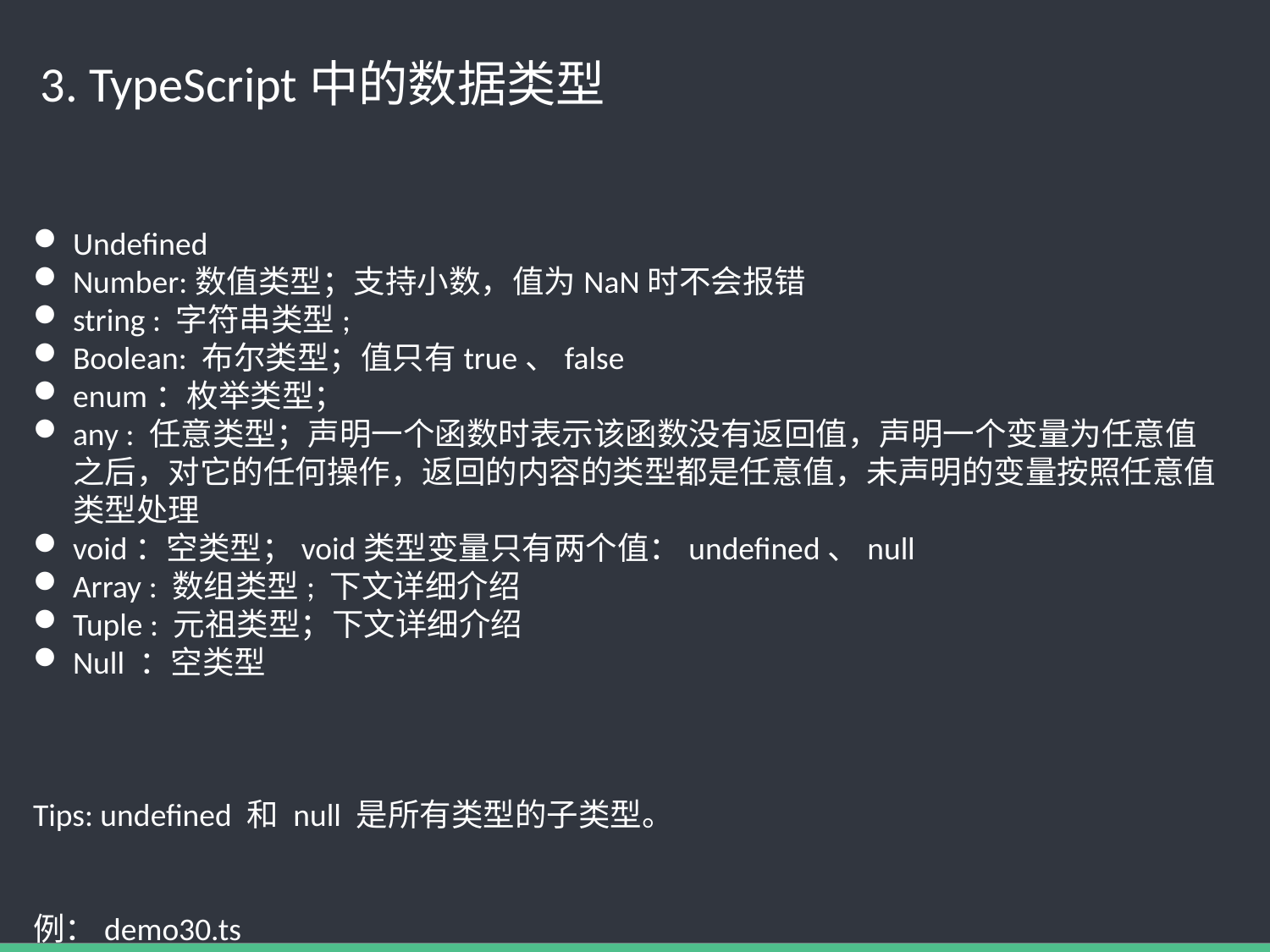

# 3. TypeScript中的数据类型
Undefined
Number:数值类型；支持小数，值为NaN时不会报错
string : 字符串类型;
Boolean: 布尔类型；值只有true、false
enum：枚举类型；
any : 任意类型；声明一个函数时表示该函数没有返回值，声明一个变量为任意值之后，对它的任何操作，返回的内容的类型都是任意值，未声明的变量按照任意值类型处理
void：空类型；void类型变量只有两个值：undefined、null
Array : 数组类型; 下文详细介绍
Tuple : 元祖类型；下文详细介绍
Null ：空类型

Tips: undefined 和 null 是所有类型的子类型。

例：demo30.ts